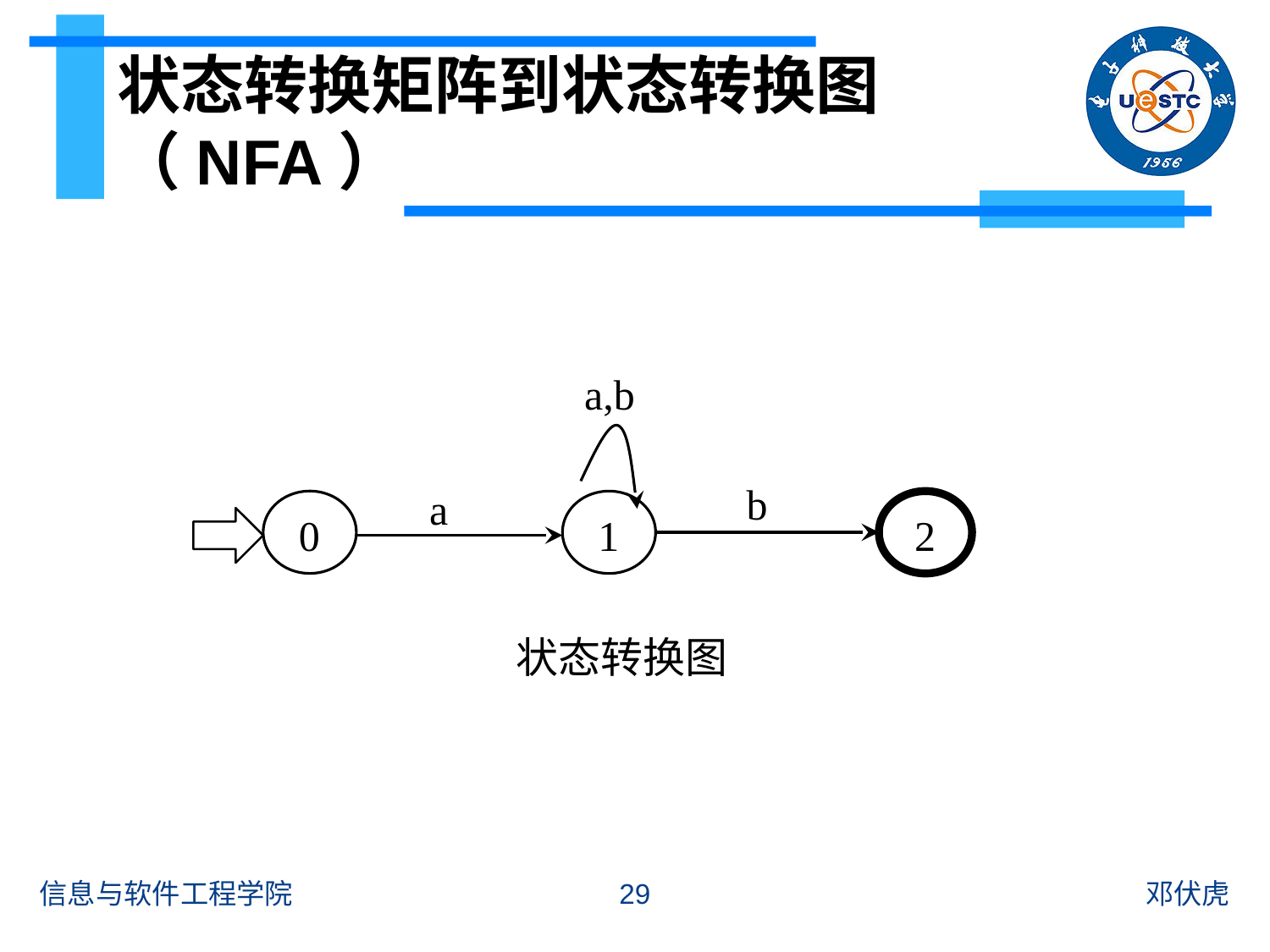

# 状态转换矩阵到状态转换图（NFA）
a,b

b
a
0
1
2

状态转换图

29
信息与软件工程学院
邓伏虎